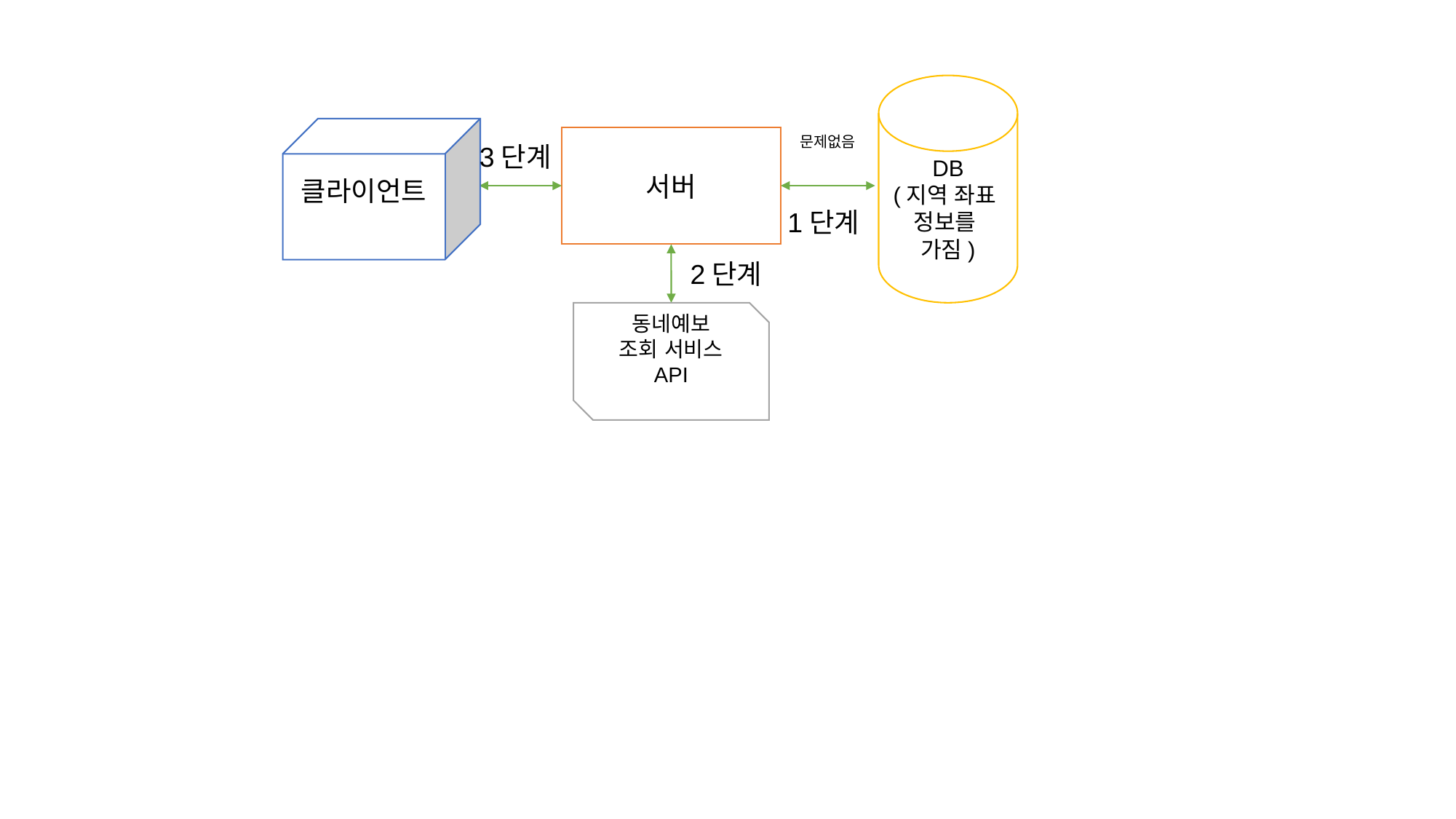

DB
(지역 좌표
정보를
가짐)

클라이언트

문제없음
서버
3단계
1단계
2단계
동네예보
조회 서비스
API